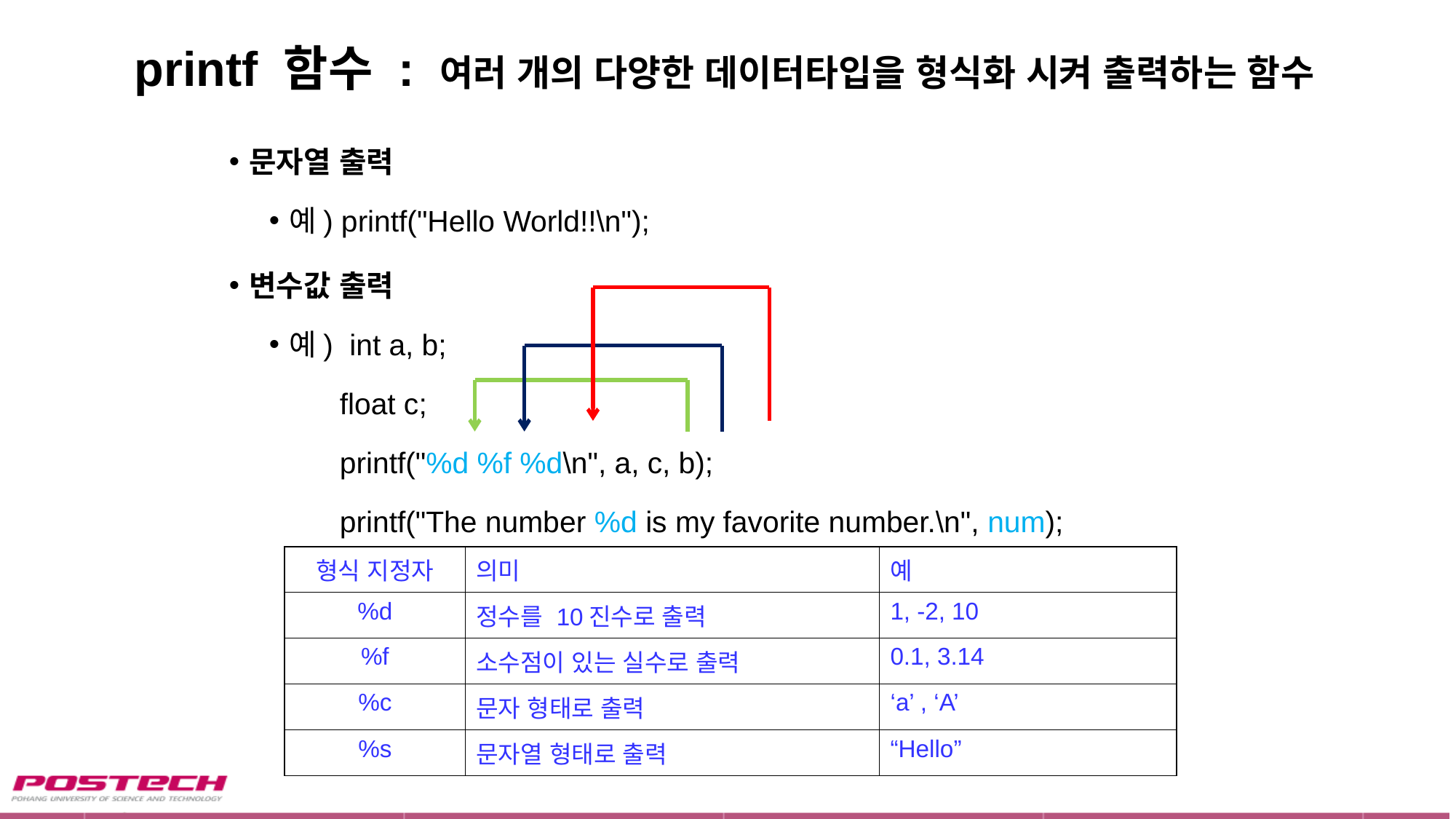

# printf 함수 : 여러 개의 다양한 데이터타입을 형식화 시켜 출력하는 함수
문자열 출력
예) printf("Hello World!!\n");
변수값 출력
예)  int a, b;
       float c;
       printf("%d %f %d\n", a, c, b);
       printf("The number %d is my favorite number.\n", num);

| 형식 지정자 | 의미 | 예 |
| --- | --- | --- |
| %d | 정수를 10진수로 출력 | 1, -2, 10 |
| %f | 소수점이 있는 실수로 출력 | 0.1, 3.14 |
| %c | 문자 형태로 출력 | ‘a’ , ‘A’ |
| %s | 문자열 형태로 출력 | “Hello” |